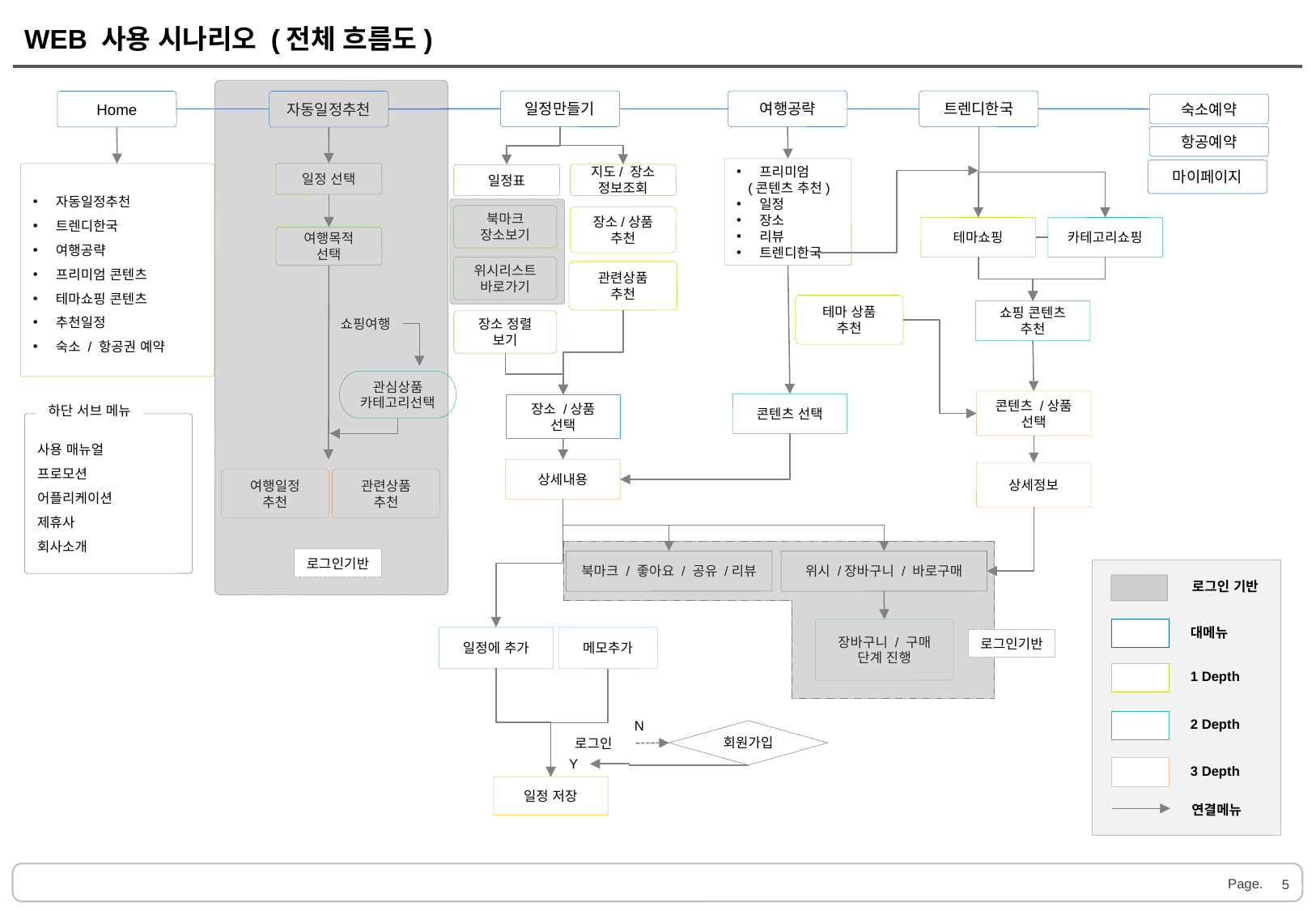

WEB 사용 시나리오 (전체 흐름도)

일정만들기
여행공략
트렌디한국
자동일정추천
Home
숙소예약
항공예약
프리미엄
   (콘텐츠 추천)
일정
장소
리뷰
트렌디한국
마이페이지
일정 선택
자동일정추천
트렌디한국
여행공략
프리미엄 콘텐츠
테마쇼핑 콘텐츠
추천일정
숙소 / 항공권 예약
지도/ 장소
정보조회
일정표

북마크
장소보기
장소/상품
추천
테마쇼핑
카테고리쇼핑
여행목적
선택
위시리스트
바로가기
관련상품
추천
테마 상품
추천
쇼핑 콘텐츠 추천
쇼핑여행
장소 정렬
보기
관심상품
카테고리선택
콘텐츠 /상품
선택
콘텐츠 선택
장소 /상품
선택
하단 서브 메뉴
사용 매뉴얼
프로모션
어플리케이션
제휴사
회사소개
상세내용
상세정보
관련상품
추천
여행일정
추천

로그인기반
북마크 / 좋아요 / 공유 /리뷰
위시 /장바구니 / 바로구매

대메뉴

1 Depth

2 Depth

3 Depth

연결메뉴
로그인 기반

장바구니 / 구매 단계 진행
일정에 추가
메모추가
로그인기반
N
회원가입
로그인
Y
일정 저장
5